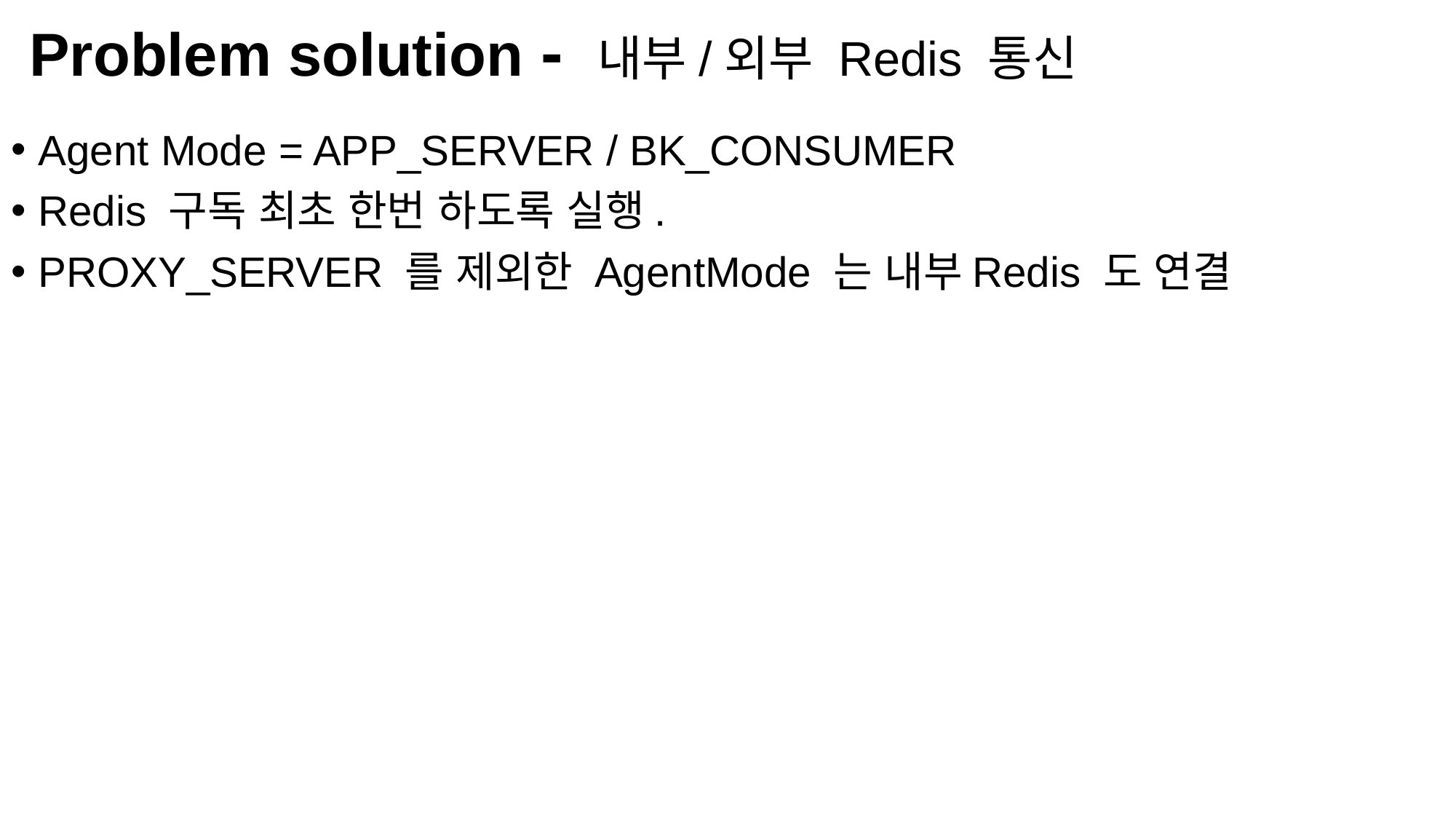

# Problem solution - 내부/외부 Redis 통신
Agent Mode = APP_SERVER / BK_CONSUMER
Redis 구독 최초 한번 하도록 실행.
PROXY_SERVER 를 제외한 AgentMode 는 내부Redis 도 연결